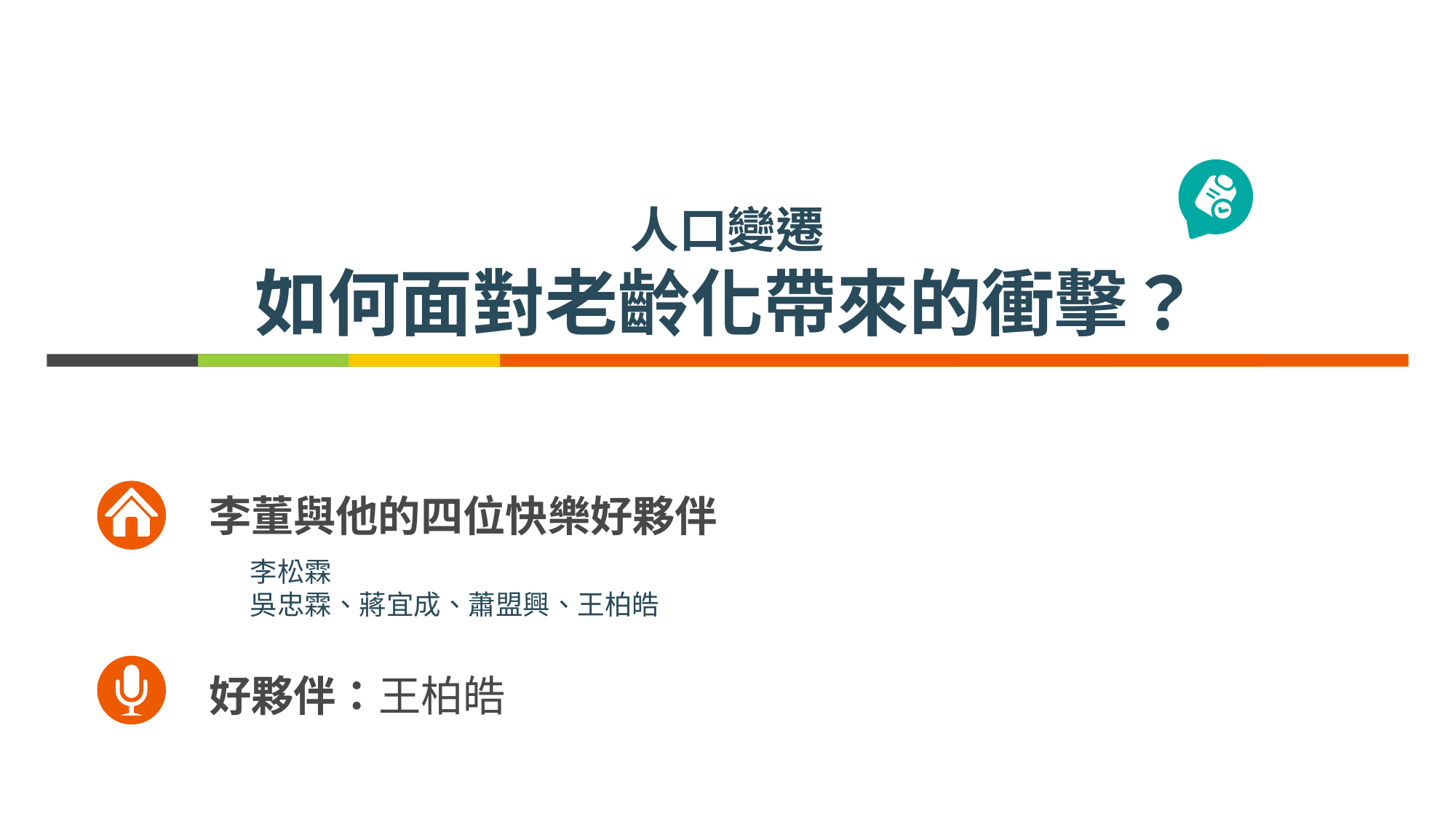

人口變遷
如何面對老齡化帶來的衝擊？

李董與他的四位快樂好夥伴
李松霖
吳忠霖、蔣宜成、蕭盟興、王柏皓

好夥伴：王柏皓